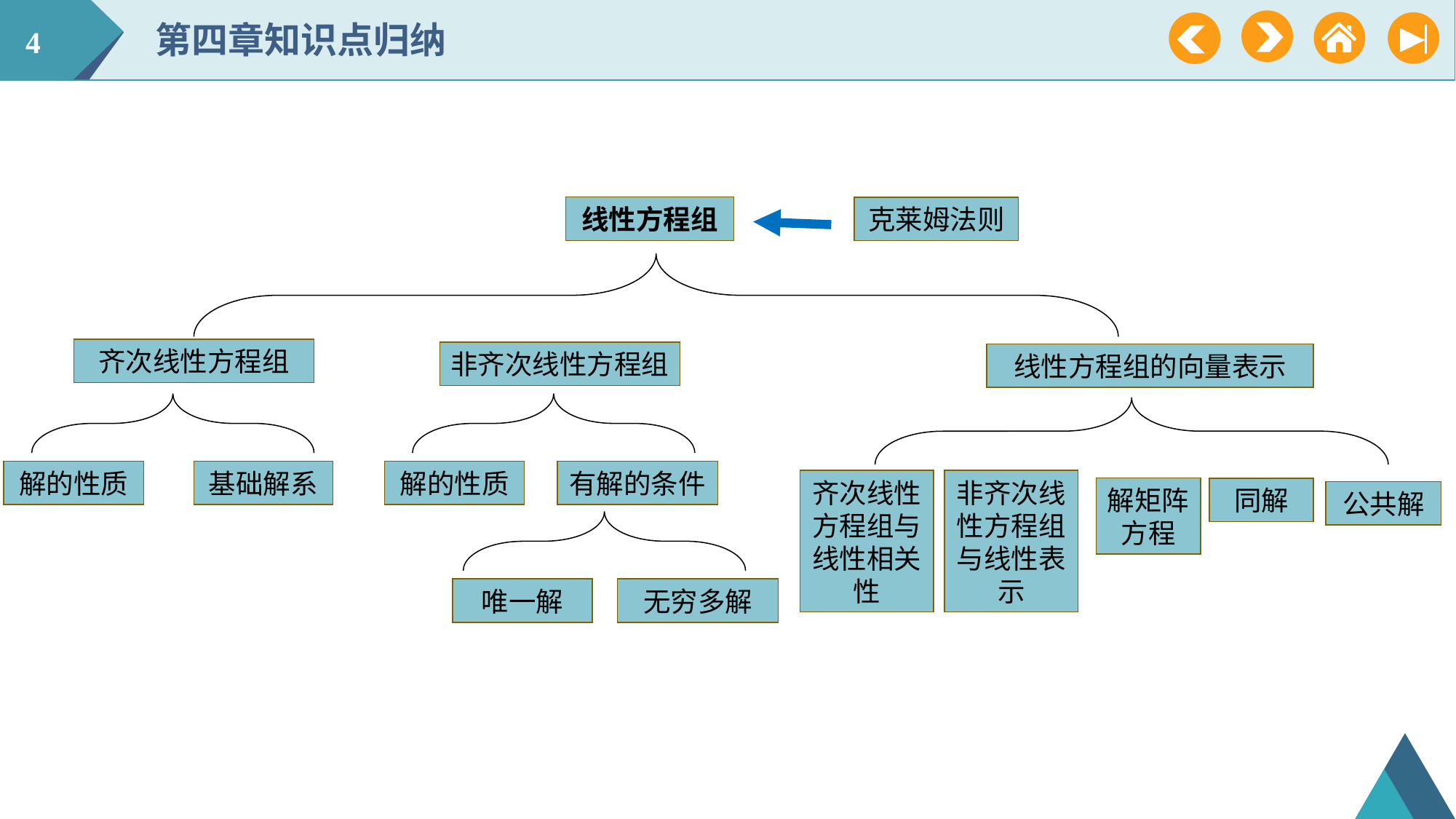

4              第四章知识点归纳

克莱姆法则
线性方程组

齐次线性方程组
非齐次线性方程组
线性方程组的向量表示

解的性质
基础解系
解的性质
有解的条件
齐次线性方程组与线性相关性
非齐次线性方程组与线性表示
解矩阵方程
同解
公共解
唯一解
无穷多解
21